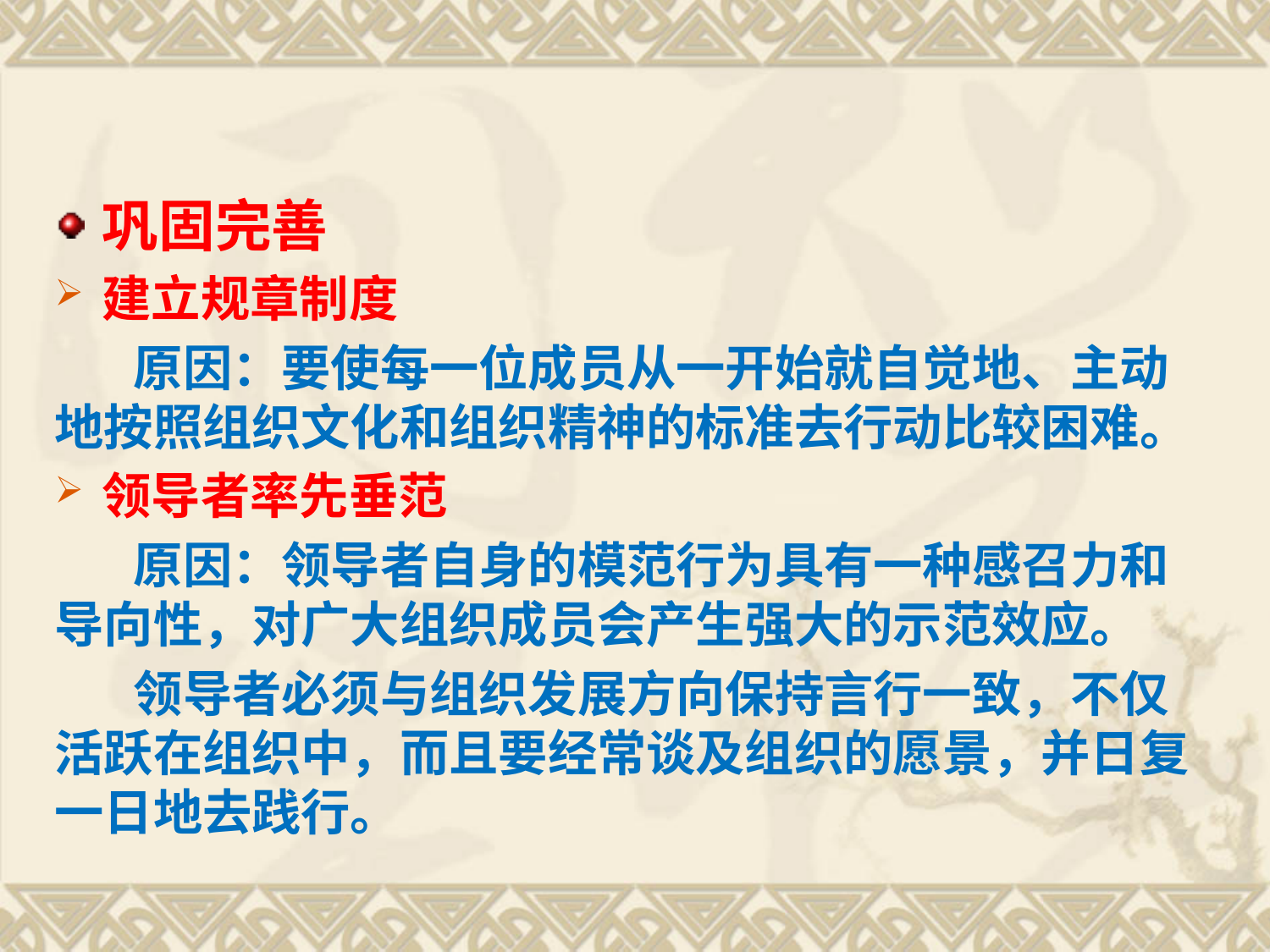

巩固完善
建立规章制度
      原因：要使每一位成员从一开始就自觉地、主动地按照组织文化和组织精神的标准去行动比较困难。
领导者率先垂范
      原因：领导者自身的模范行为具有一种感召力和导向性，对广大组织成员会产生强大的示范效应。
      领导者必须与组织发展方向保持言行一致，不仅活跃在组织中，而且要经常谈及组织的愿景，并日复一日地去践行。